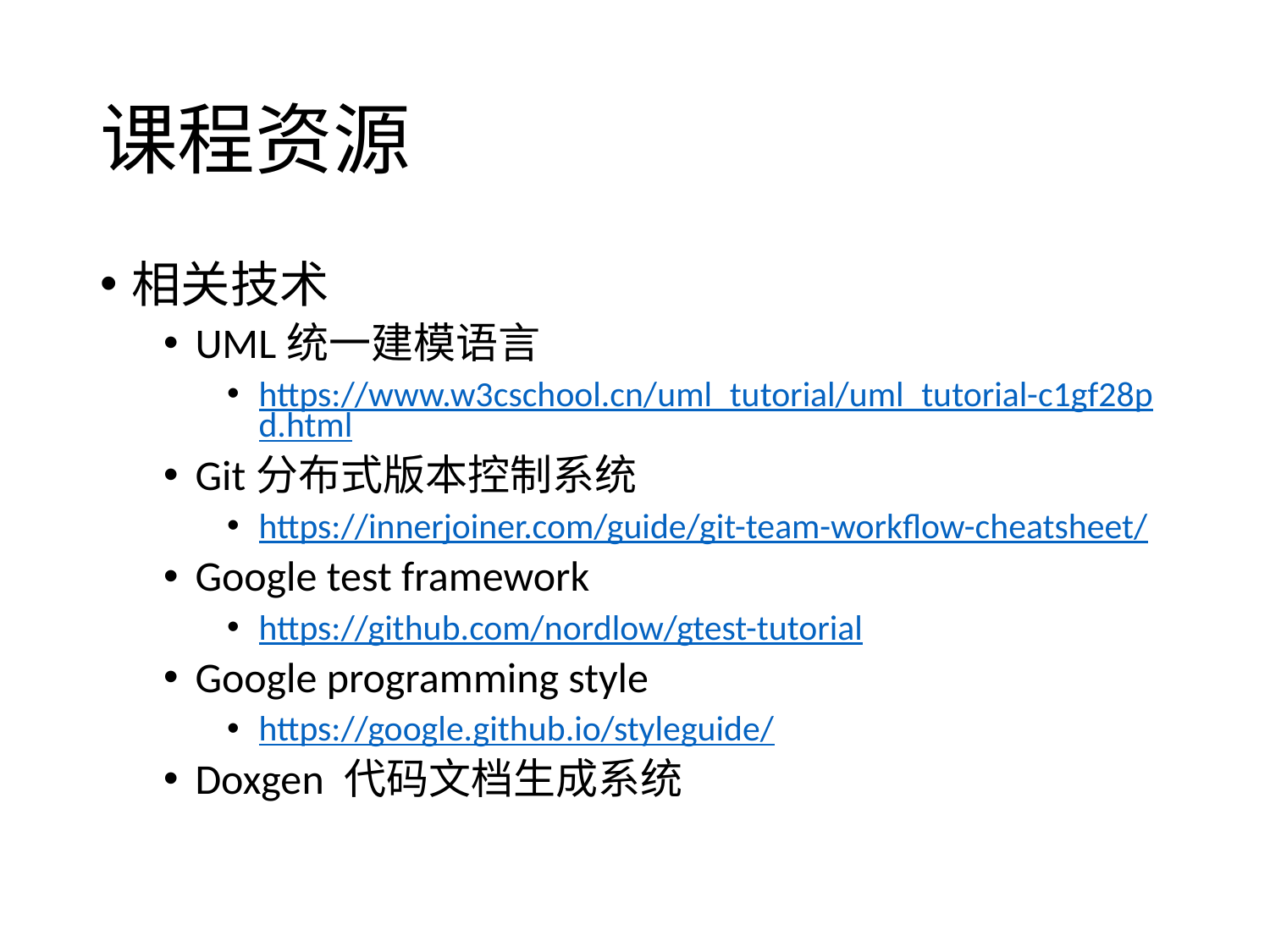

# 课程资源
相关技术
UML统一建模语言
https://www.w3cschool.cn/uml_tutorial/uml_tutorial-c1gf28pd.html
Git分布式版本控制系统
https://innerjoiner.com/guide/git-team-workflow-cheatsheet/
Google test framework
https://github.com/nordlow/gtest-tutorial
Google programming style
https://google.github.io/styleguide/
Doxgen 代码文档生成系统